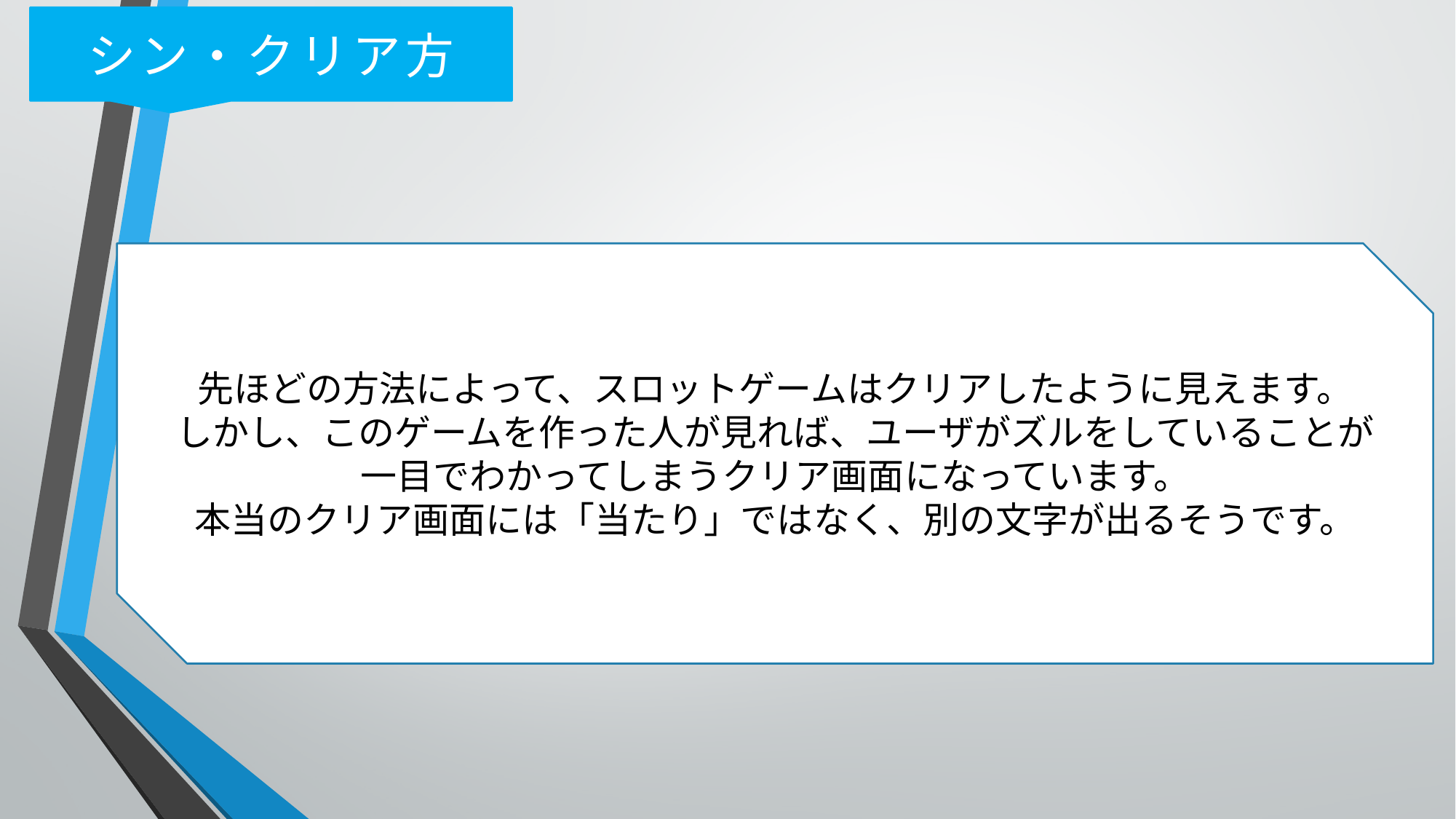

シン・クリア方
先ほどの方法によって、スロットゲームはクリアしたように見えます。
しかし、このゲームを作った人が見れば、ユーザがズルをしていることが一目でわかってしまうクリア画面になっています。
本当のクリア画面には「当たり」ではなく、別の文字が出るそうです。